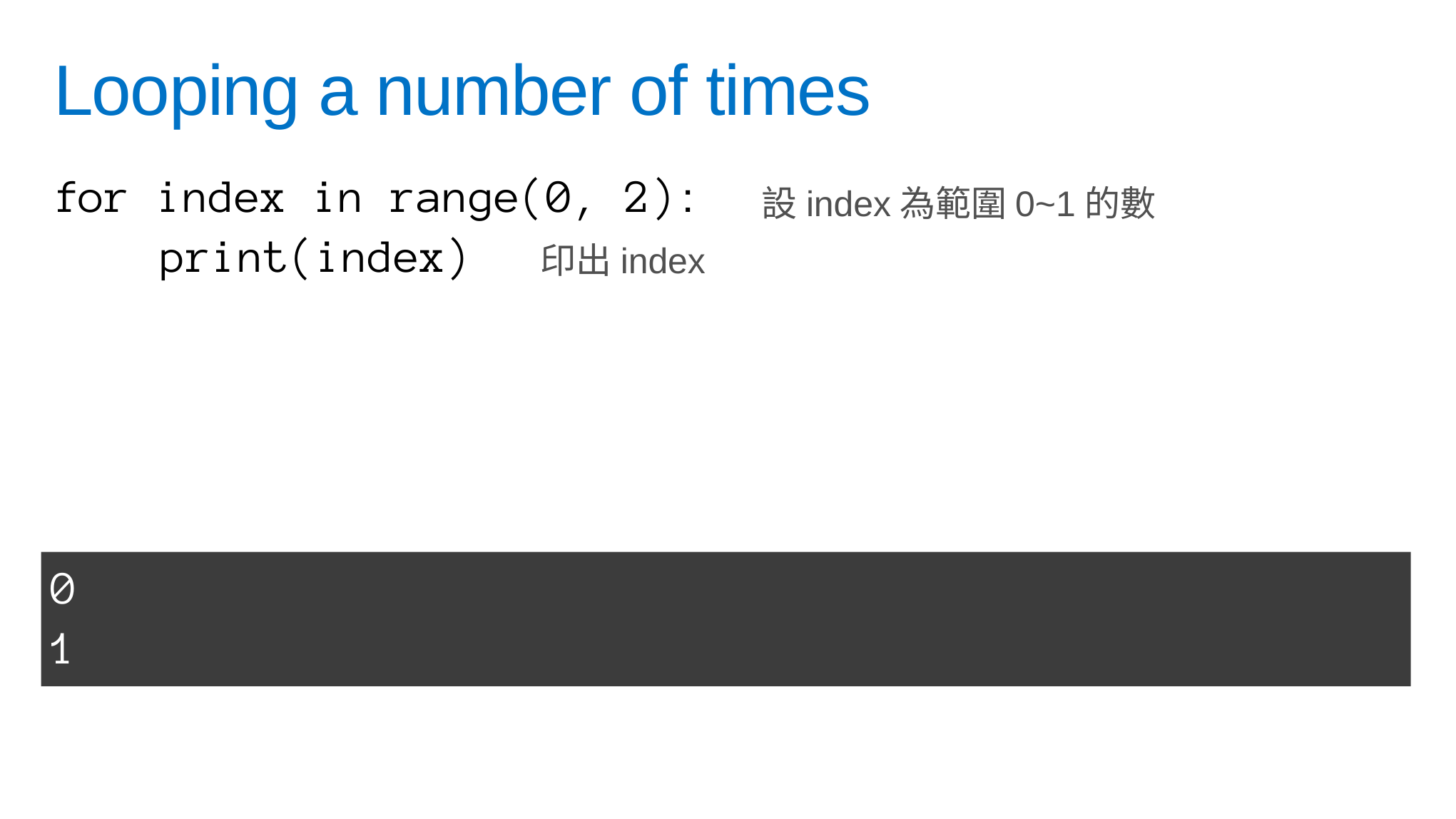

# Looping a number of times
for index in range(0, 2):
	print(index)
設index為範圍0~1的數
印出index
0
1